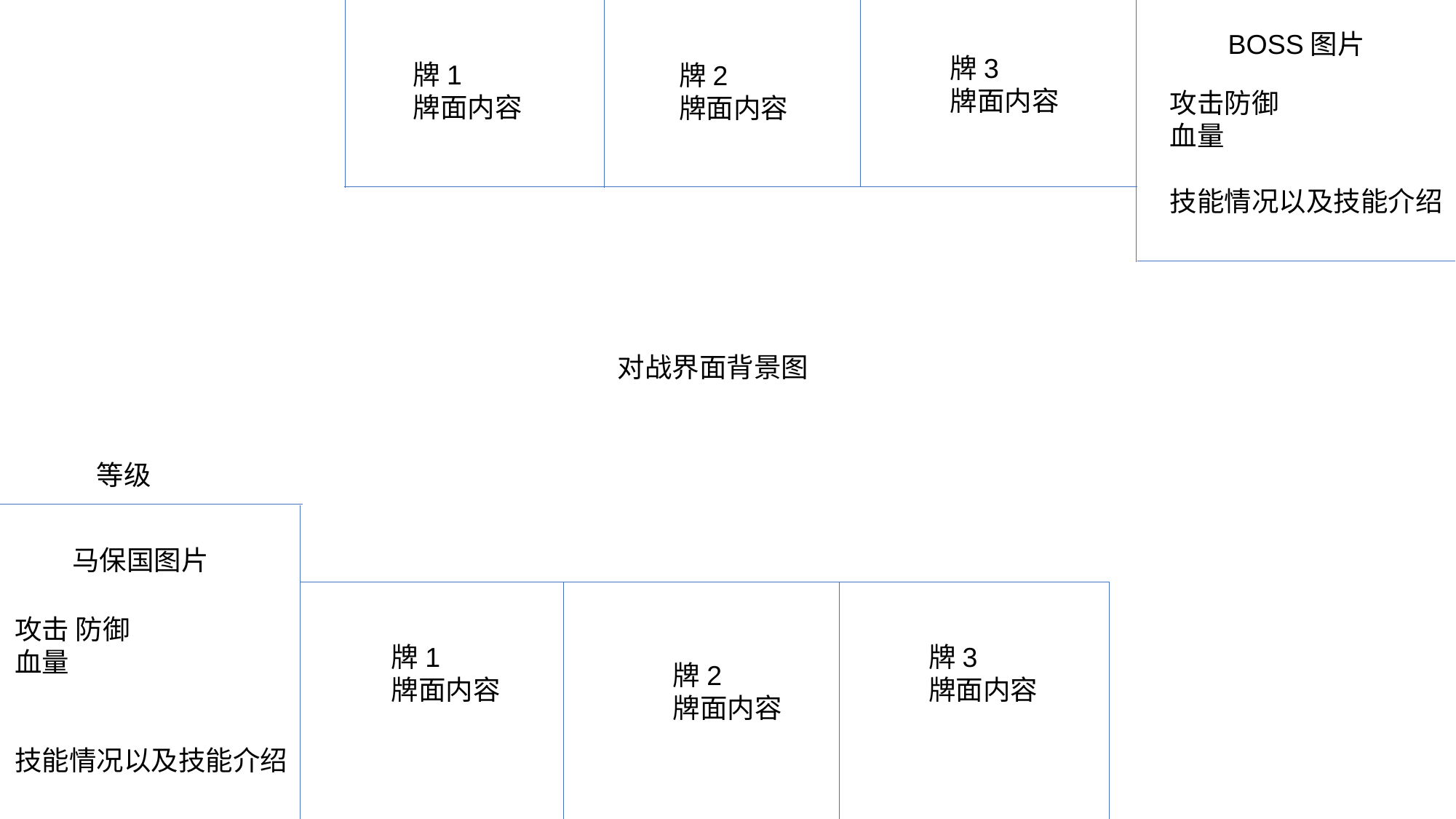

BOSS图片
牌3
牌面内容
牌1
牌面内容
牌2
牌面内容
攻击防御
血量

技能情况以及技能介绍
对战界面背景图
等级
马保国图片
攻击 防御
血量

技能情况以及技能介绍

牌3
牌面内容
牌1
牌面内容
牌2
牌面内容